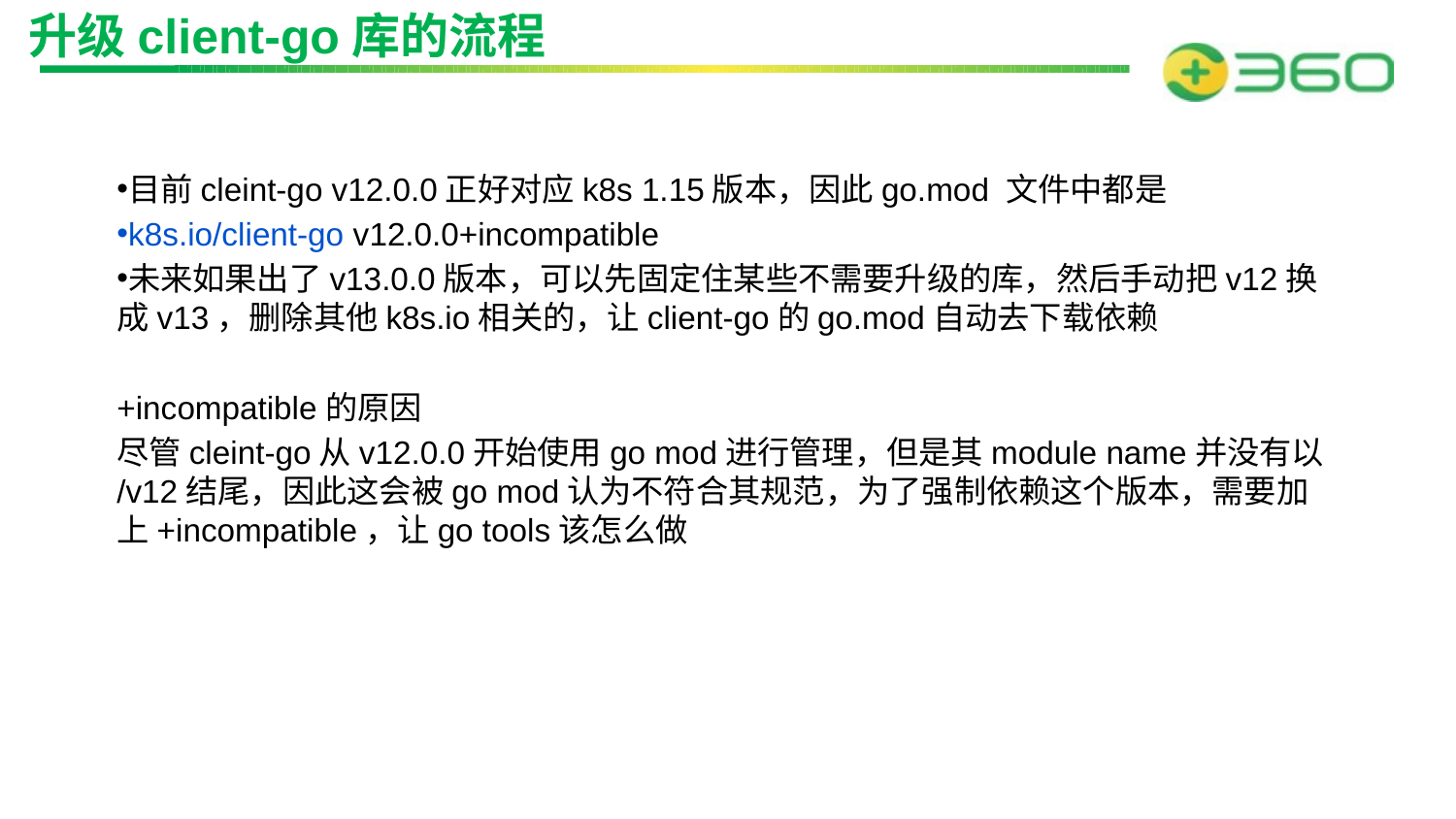

升级client-go库的流程
目前cleint-go v12.0.0正好对应k8s 1.15版本，因此go.mod 文件中都是
k8s.io/client-go v12.0.0+incompatible
未来如果出了v13.0.0版本，可以先固定住某些不需要升级的库，然后手动把v12换成v13，删除其他k8s.io相关的，让client-go的go.mod自动去下载依赖

+incompatible的原因
尽管cleint-go从v12.0.0开始使用go mod进行管理，但是其module name并没有以/v12结尾，因此这会被go mod认为不符合其规范，为了强制依赖这个版本，需要加上+incompatible，让go tools该怎么做